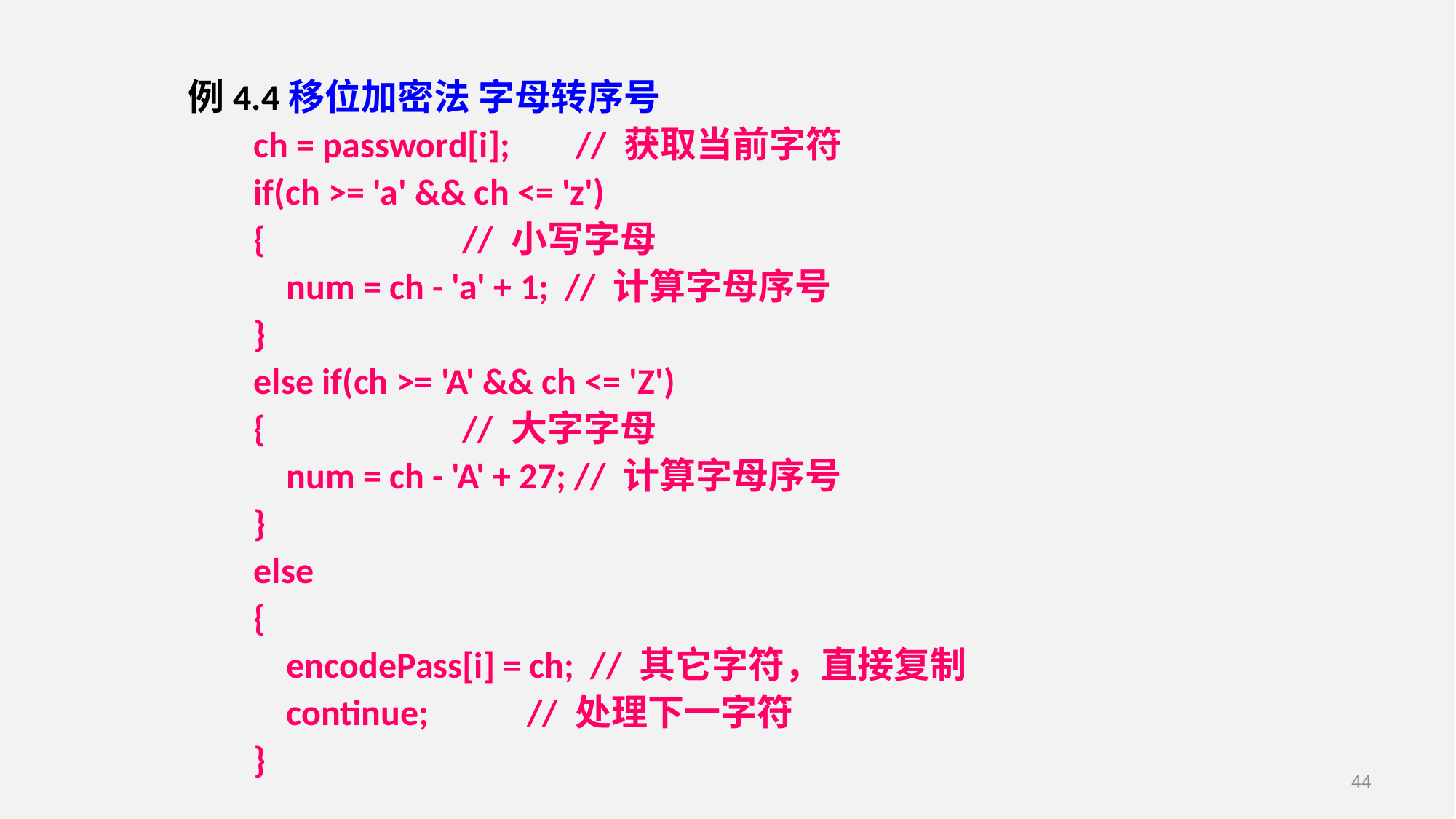

例4.4移位加密法 字母转序号
        ch = password[i];        // 获取当前字符
        if(ch >= 'a' && ch <= 'z')
        {                        // 小写字母
            num = ch - 'a' + 1;  // 计算字母序号
        }
        else if(ch >= 'A' && ch <= 'Z')
        {                        // 大字字母
            num = ch - 'A' + 27; // 计算字母序号
        }
        else
        {
            encodePass[i] = ch;  // 其它字符，直接复制
            continue;            // 处理下一字符
        }
44